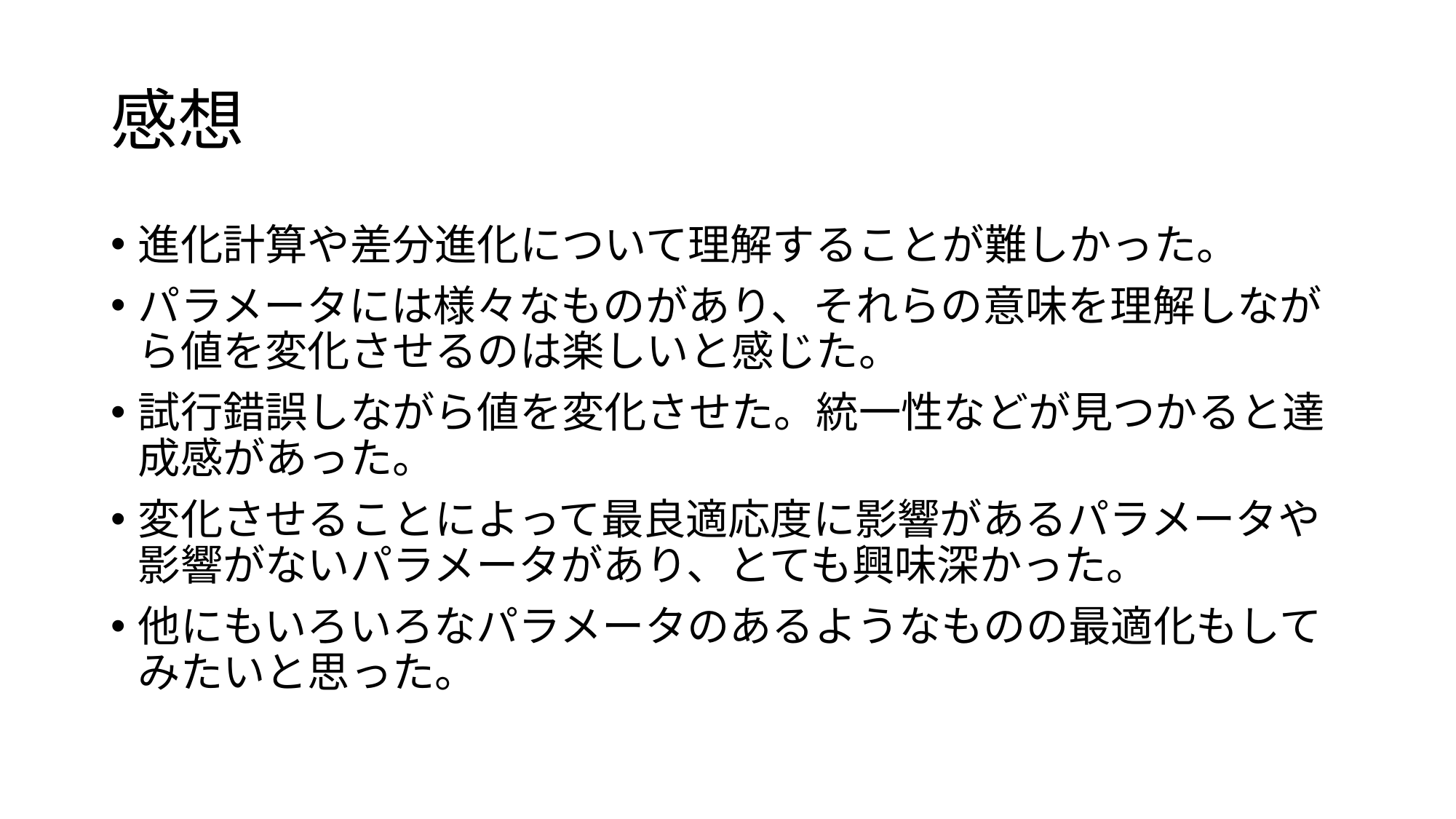

# 感想
進化計算や差分進化について理解することが難しかった。
パラメータには様々なものがあり、それらの意味を理解しながら値を変化させるのは楽しいと感じた。
試行錯誤しながら値を変化させた。統一性などが見つかると達成感があった。
変化させることによって最良適応度に影響があるパラメータや影響がないパラメータがあり、とても興味深かった。
他にもいろいろなパラメータのあるようなものの最適化もしてみたいと思った。